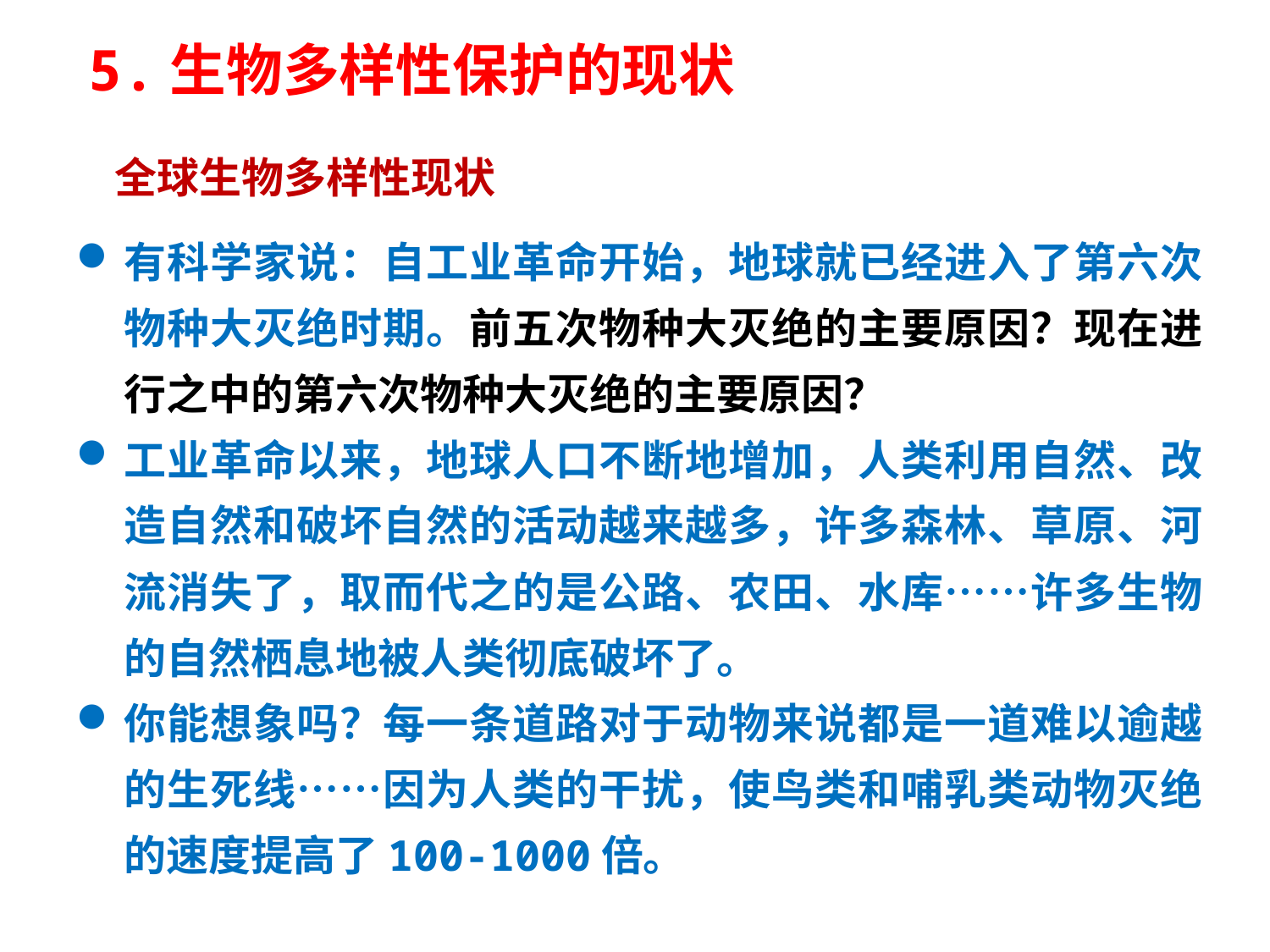

5.生物多样性保护的现状
全球生物多样性现状
有科学家说：自工业革命开始，地球就已经进入了第六次物种大灭绝时期。前五次物种大灭绝的主要原因？现在进行之中的第六次物种大灭绝的主要原因？
工业革命以来，地球人口不断地增加，人类利用自然、改造自然和破坏自然的活动越来越多，许多森林、草原、河流消失了，取而代之的是公路、农田、水库……许多生物的自然栖息地被人类彻底破坏了。
你能想象吗？每一条道路对于动物来说都是一道难以逾越的生死线……因为人类的干扰，使鸟类和哺乳类动物灭绝的速度提高了100-1000倍。